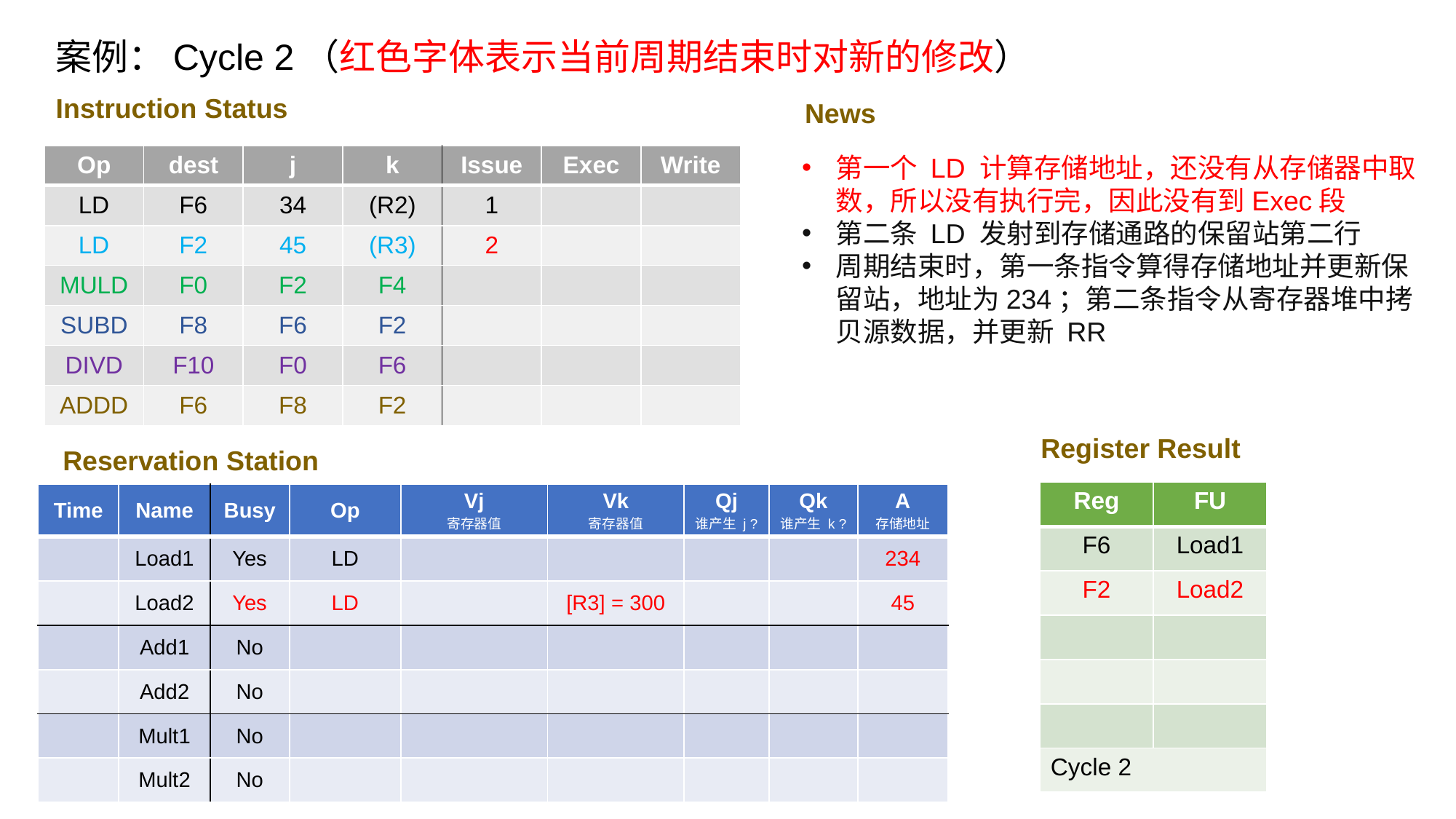

# 案例：Cycle 2（红色字体表示当前周期结束时对新的修改）
Instruction Status
News
| Op | dest | j | k | Issue | Exec | Write |
| --- | --- | --- | --- | --- | --- | --- |
| LD | F6 | 34 | (R2) | 1 |  |  |
| LD | F2 | 45 | (R3) | 2 |  |  |
| MULD | F0 | F2 | F4 |  |  |  |
| SUBD | F8 | F6 | F2 |  |  |  |
| DIVD | F10 | F0 | F6 |  |  |  |
| ADDD | F6 | F8 | F2 |  |  |  |
第一个 LD 计算存储地址，还没有从存储器中取数，所以没有执行完，因此没有到Exec段
第二条 LD 发射到存储通路的保留站第二行
周期结束时，第一条指令算得存储地址并更新保留站，地址为234；第二条指令从寄存器堆中拷贝源数据，并更新 RR
Register Result
Reservation Station
| Reg | FU |
| --- | --- |
| F6 | Load1 |
| F2 | Load2 |
|  |  |
|  |  |
|  |  |
| Cycle 2 |  |
| Time | Name | Busy | Op | Vj 寄存器值 | Vk 寄存器值 | Qj 谁产生 j ? | Qk 谁产生 k ? | A 存储地址 |
| --- | --- | --- | --- | --- | --- | --- | --- | --- |
|  | Load1 | Yes | LD |  |  |  |  | 234 |
|  | Load2 | Yes | LD |  | [R3] = 300 |  |  | 45 |
|  | Add1 | No |  |  |  |  |  |  |
|  | Add2 | No |  |  |  |  |  |  |
|  | Mult1 | No |  |  |  |  |  |  |
|  | Mult2 | No |  |  |  |  |  |  |